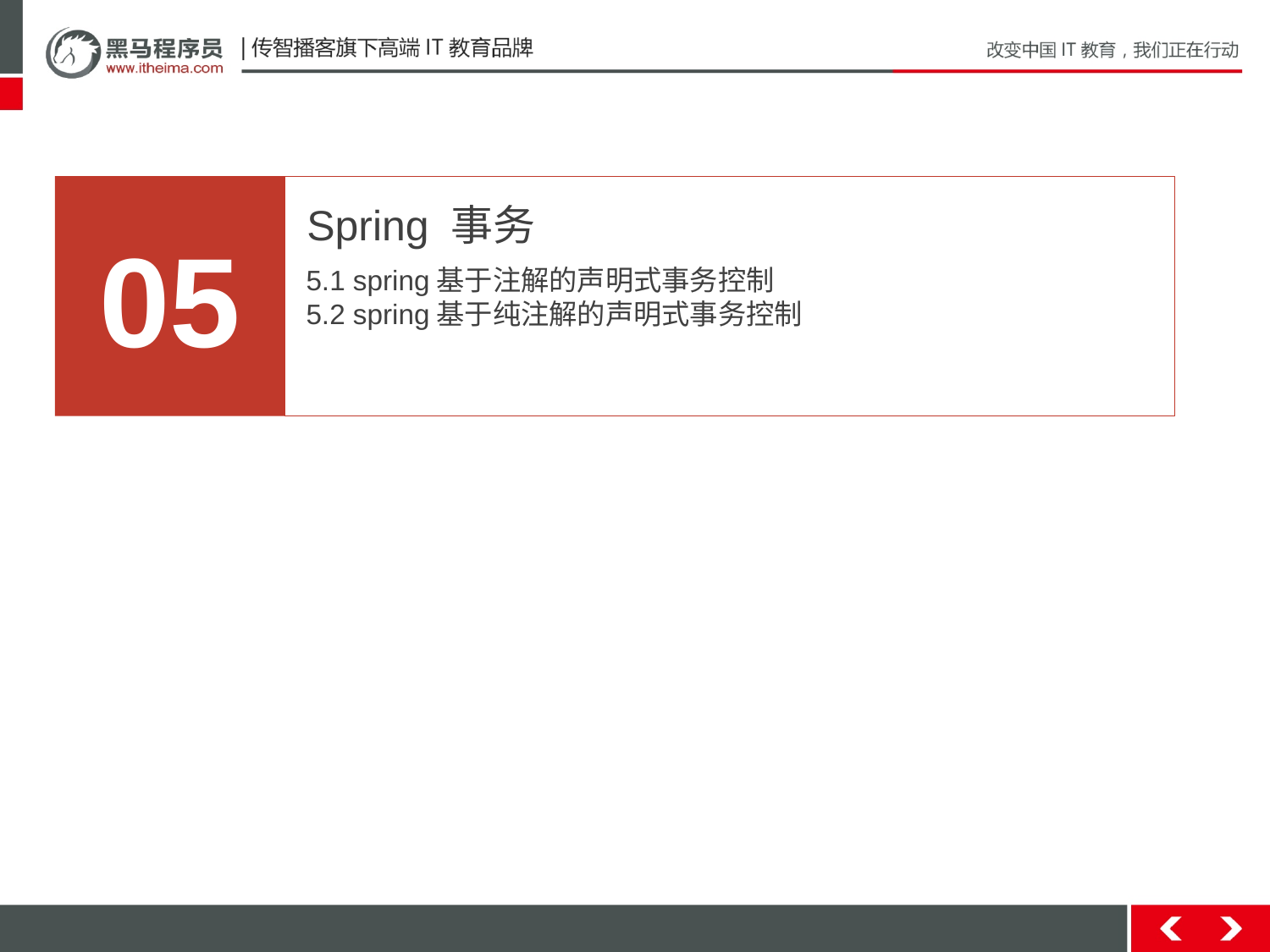

05

Spring 事务
5.1 spring基于注解的声明式事务控制
5.2 spring基于纯注解的声明式事务控制